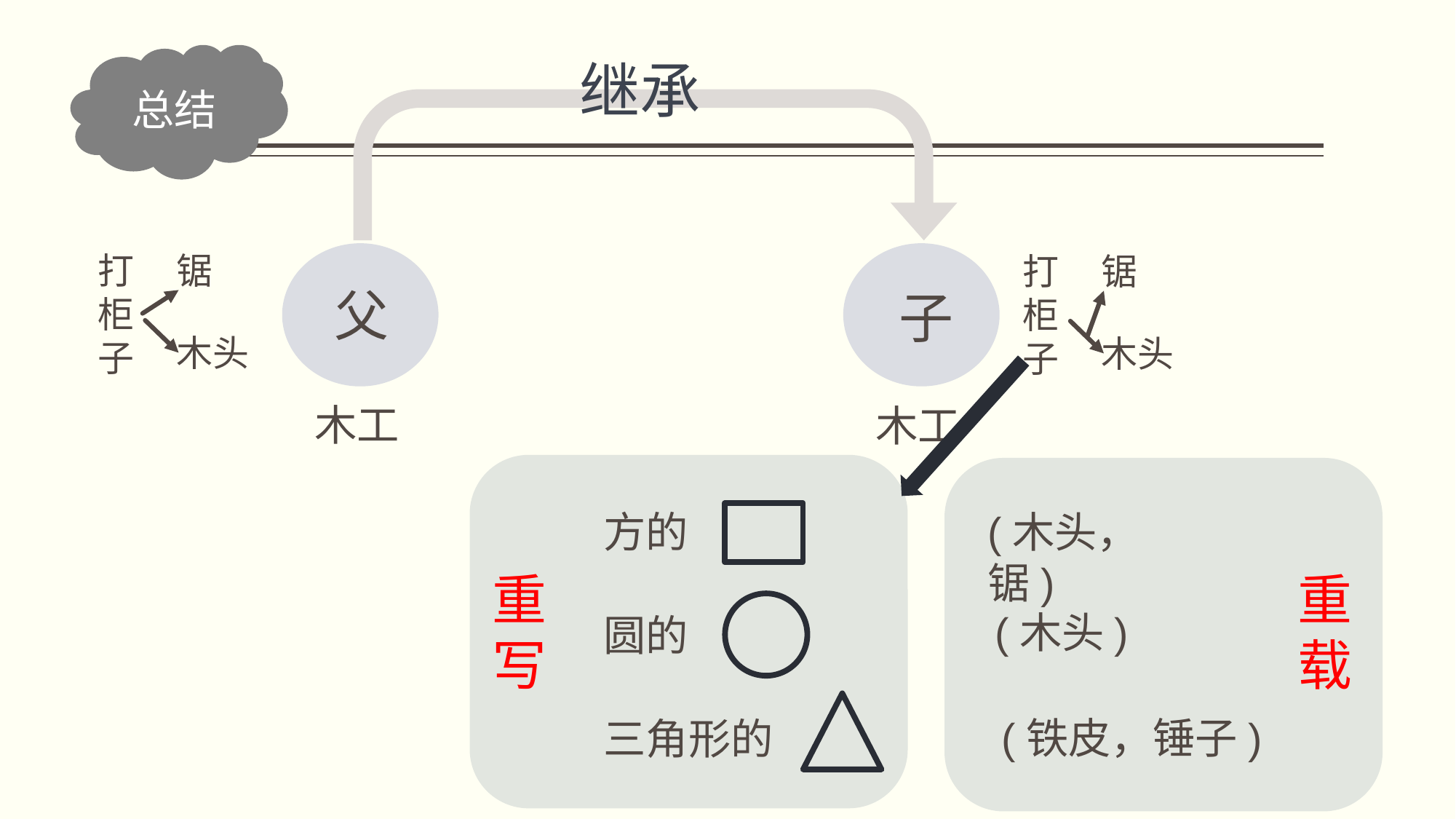

继承
# 总结

打柜子
锯
木头

父

子
打柜子
锯
木头
木工
木工

方的

圆的

三角形的

(木头，锯)
(木头)
(铁皮，锤子)
重写
重载